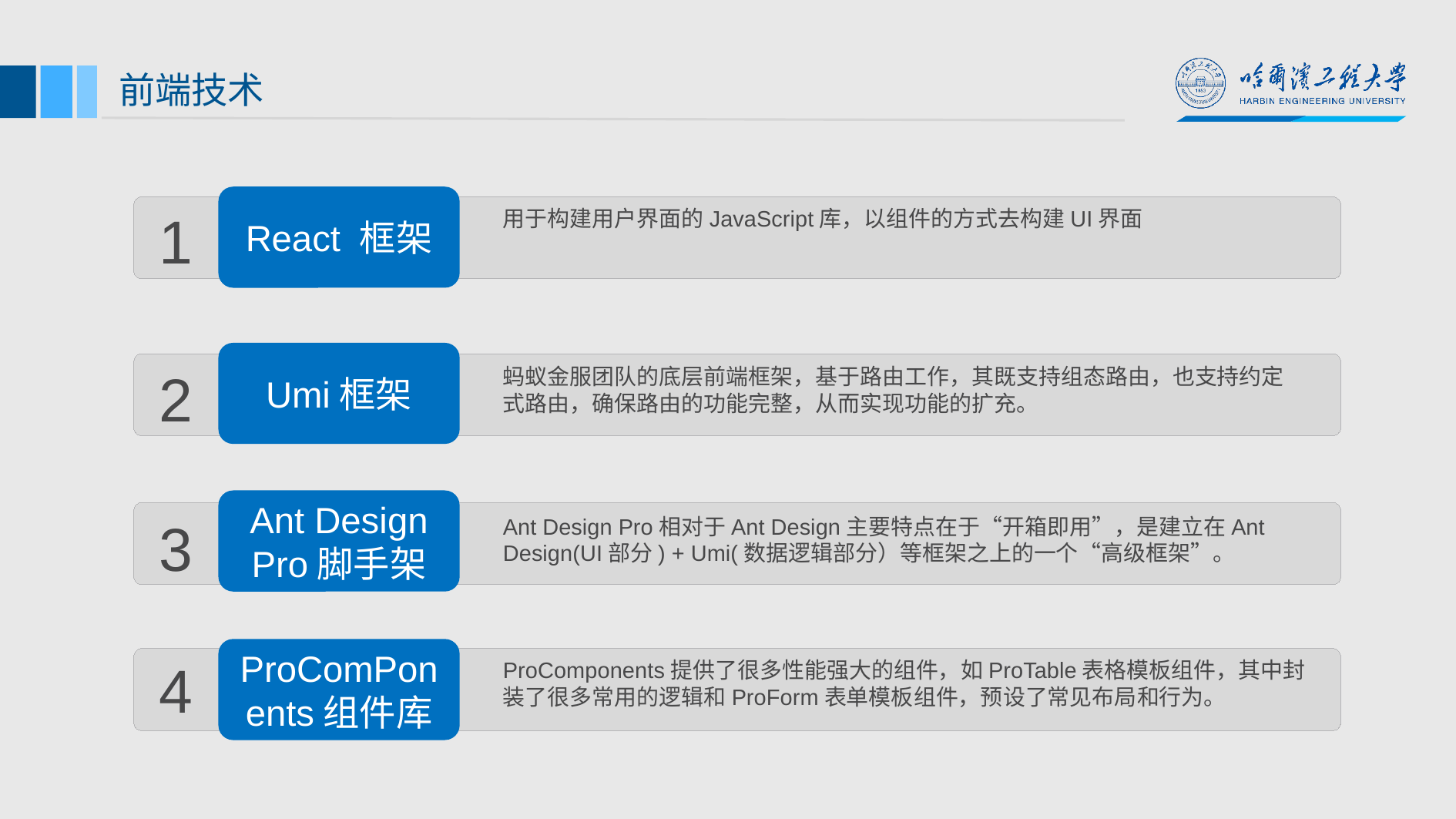

前端技术
React 框架

1
用于构建用户界面的JavaScript库，以组件的方式去构建UI界面
Umi框架

2
蚂蚁金服团队的底层前端框架，基于路由工作，其既支持组态路由，也支持约定式路由，确保路由的功能完整，从而实现功能的扩充。
Ant Design Pro脚手架

3
Ant Design Pro相对于Ant Design主要特点在于“开箱即用”，是建立在Ant Design(UI部分) + Umi(数据逻辑部分）等框架之上的一个“高级框架”。
ProComPonents组件库
4

ProComponents提供了很多性能强大的组件，如ProTable表格模板组件，其中封装了很多常用的逻辑和ProForm表单模板组件，预设了常见布局和行为。